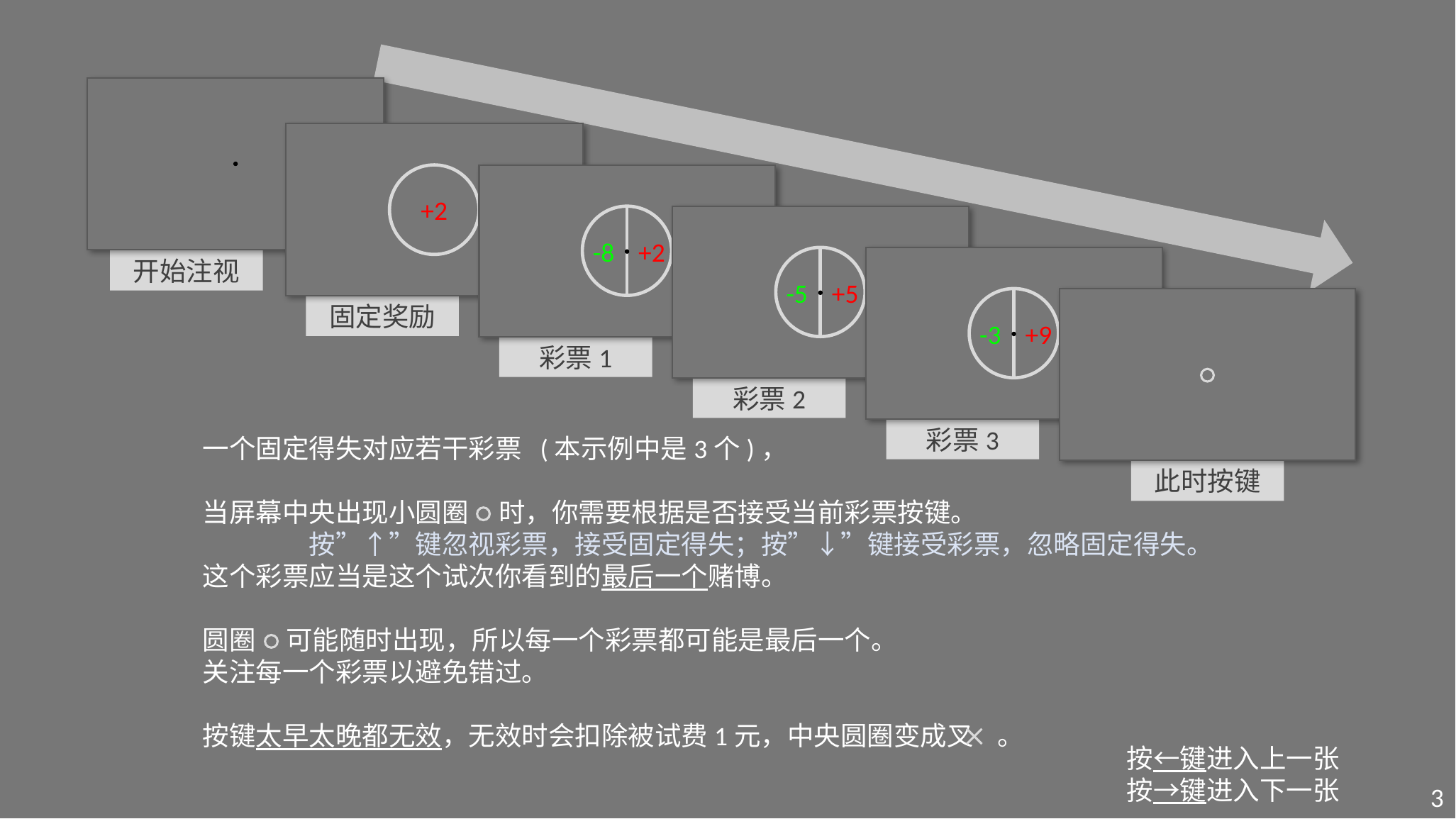

+2

-8    +2

-5    +5

-3    +9

开始注视

固定奖励
彩票1
彩票2
彩票3
此时按键

一个固定得失对应若干彩票  (本示例中是3个)，

当屏幕中央出现小圆圈     时，你需要根据是否接受当前彩票按键。
	按”↑”键忽视彩票，接受固定得失；按”↓”键接受彩票，忽略固定得失。
这个彩票应当是这个试次你看到的最后一个赌博。

圆圈     可能随时出现，所以每一个彩票都可能是最后一个。
关注每一个彩票以避免错过。

按键太早太晚都无效，无效时会扣除被试费1元，中央圆圈变成叉    。

按←键进入上一张
按→键进入下一张
3